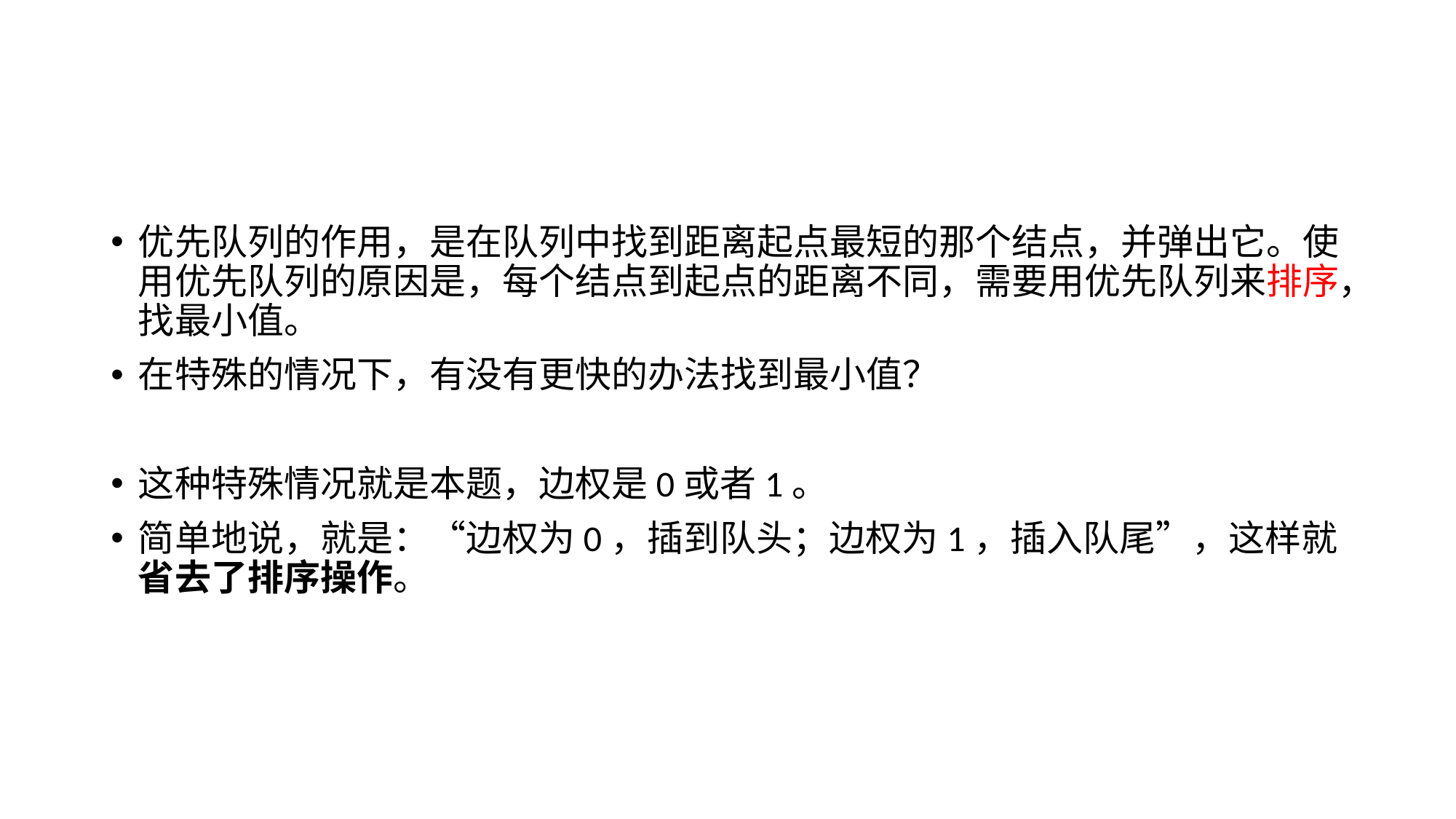

优先队列的作用，是在队列中找到距离起点最短的那个结点，并弹出它。使用优先队列的原因是，每个结点到起点的距离不同，需要用优先队列来排序，找最小值。
在特殊的情况下，有没有更快的办法找到最小值？

这种特殊情况就是本题，边权是0或者1。
简单地说，就是：“边权为0，插到队头；边权为1，插入队尾”，这样就省去了排序操作。